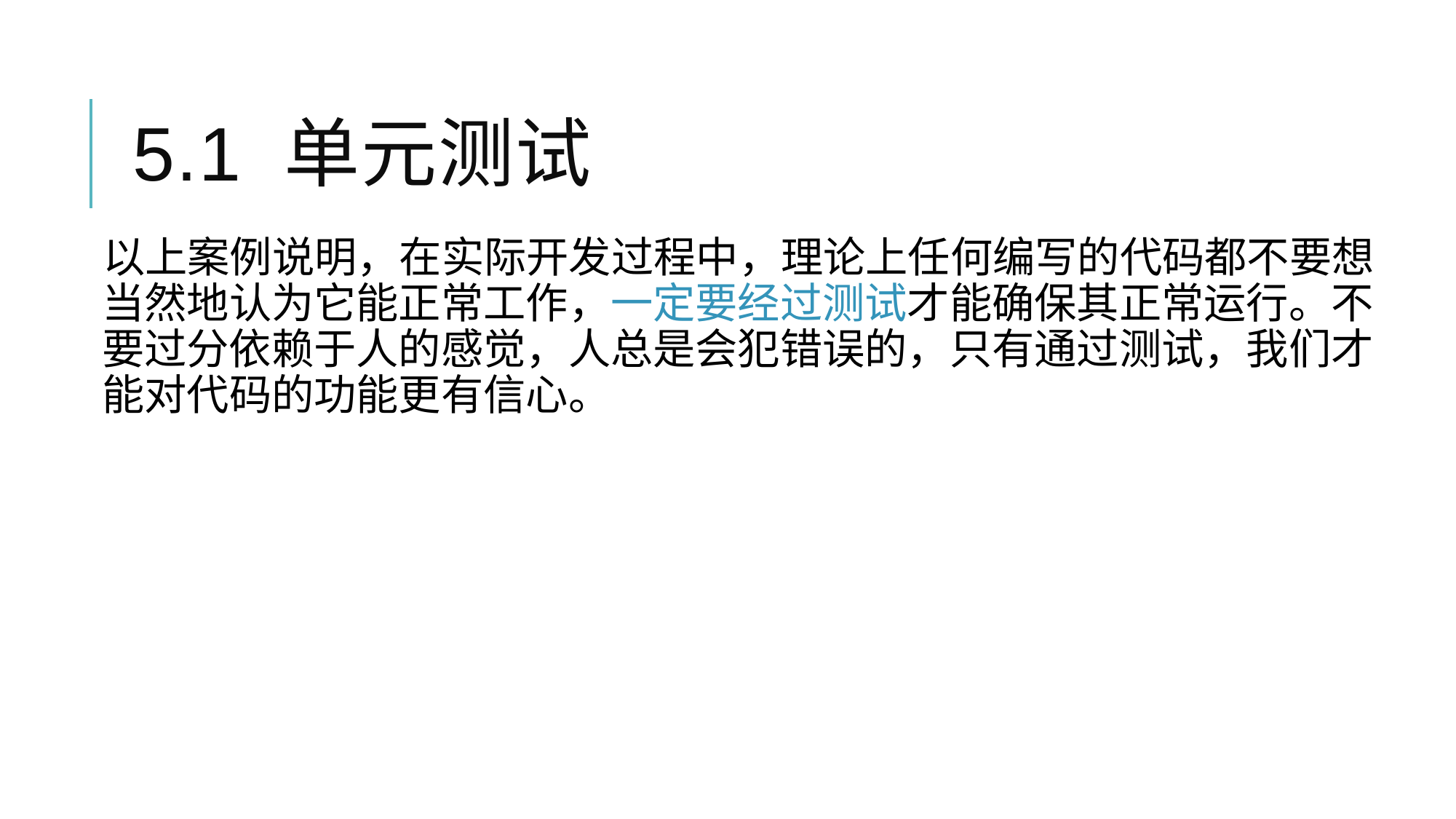

# 5.1 单元测试
以上案例说明，在实际开发过程中，理论上任何编写的代码都不要想当然地认为它能正常工作，一定要经过测试才能确保其正常运行。不要过分依赖于人的感觉，人总是会犯错误的，只有通过测试，我们才能对代码的功能更有信心。